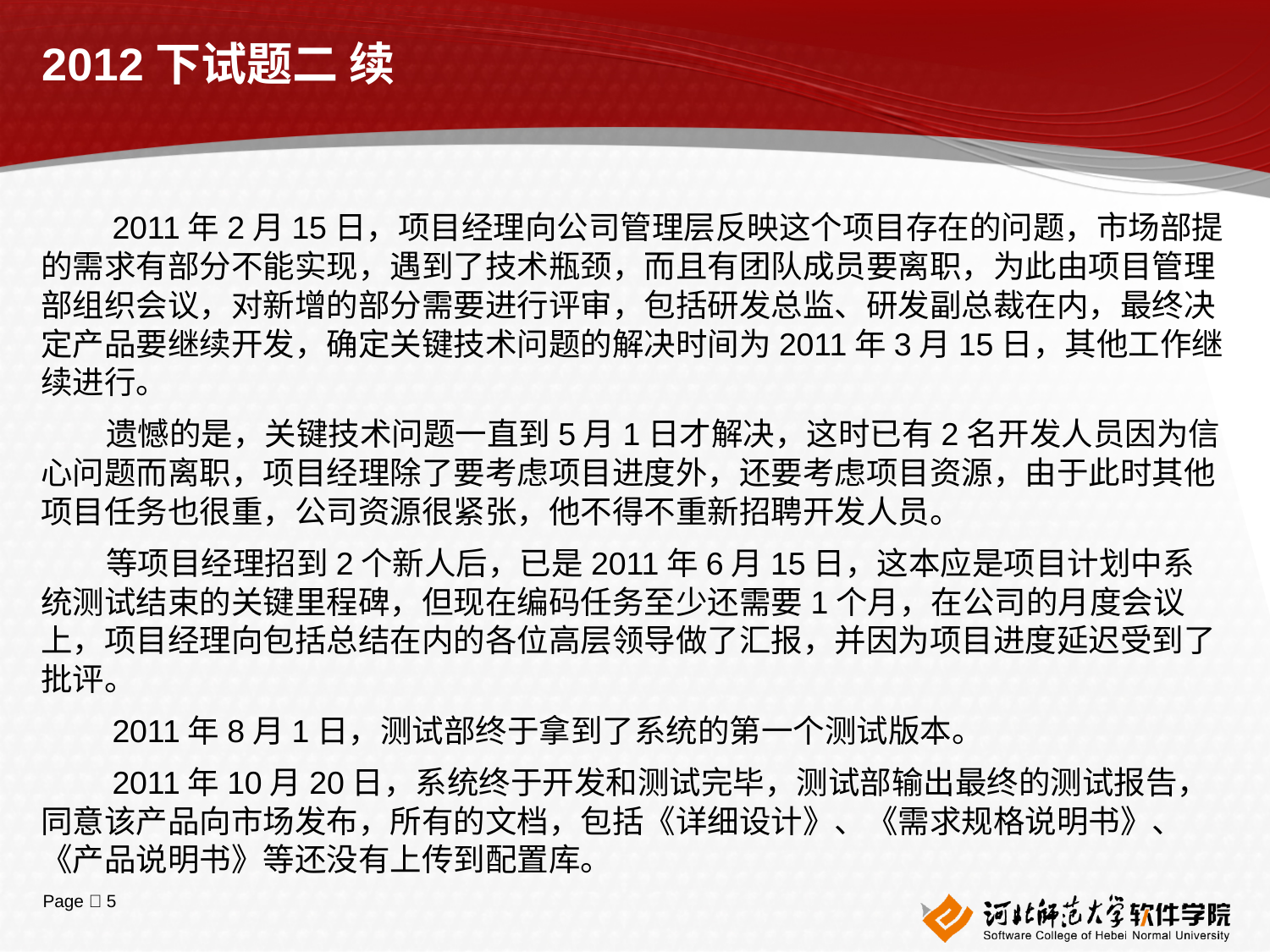

# 2012下试题二 续
        2011年2月15日，项目经理向公司管理层反映这个项目存在的问题，市场部提的需求有部分不能实现，遇到了技术瓶颈，而且有团队成员要离职，为此由项目管理部组织会议，对新增的部分需要进行评审，包括研发总监、研发副总裁在内，最终决定产品要继续开发，确定关键技术问题的解决时间为2011年3月15日，其他工作继续进行。
        遗憾的是，关键技术问题一直到5月1日才解决，这时已有2名开发人员因为信心问题而离职，项目经理除了要考虑项目进度外，还要考虑项目资源，由于此时其他项目任务也很重，公司资源很紧张，他不得不重新招聘开发人员。
        等项目经理招到2个新人后，已是2011年6月15日，这本应是项目计划中系统测试结束的关键里程碑，但现在编码任务至少还需要1个月，在公司的月度会议上，项目经理向包括总结在内的各位高层领导做了汇报，并因为项目进度延迟受到了批评。
        2011年8月1日，测试部终于拿到了系统的第一个测试版本。
        2011年10月20日，系统终于开发和测试完毕，测试部输出最终的测试报告，同意该产品向市场发布，所有的文档，包括《详细设计》、《需求规格说明书》、《产品说明书》等还没有上传到配置库。